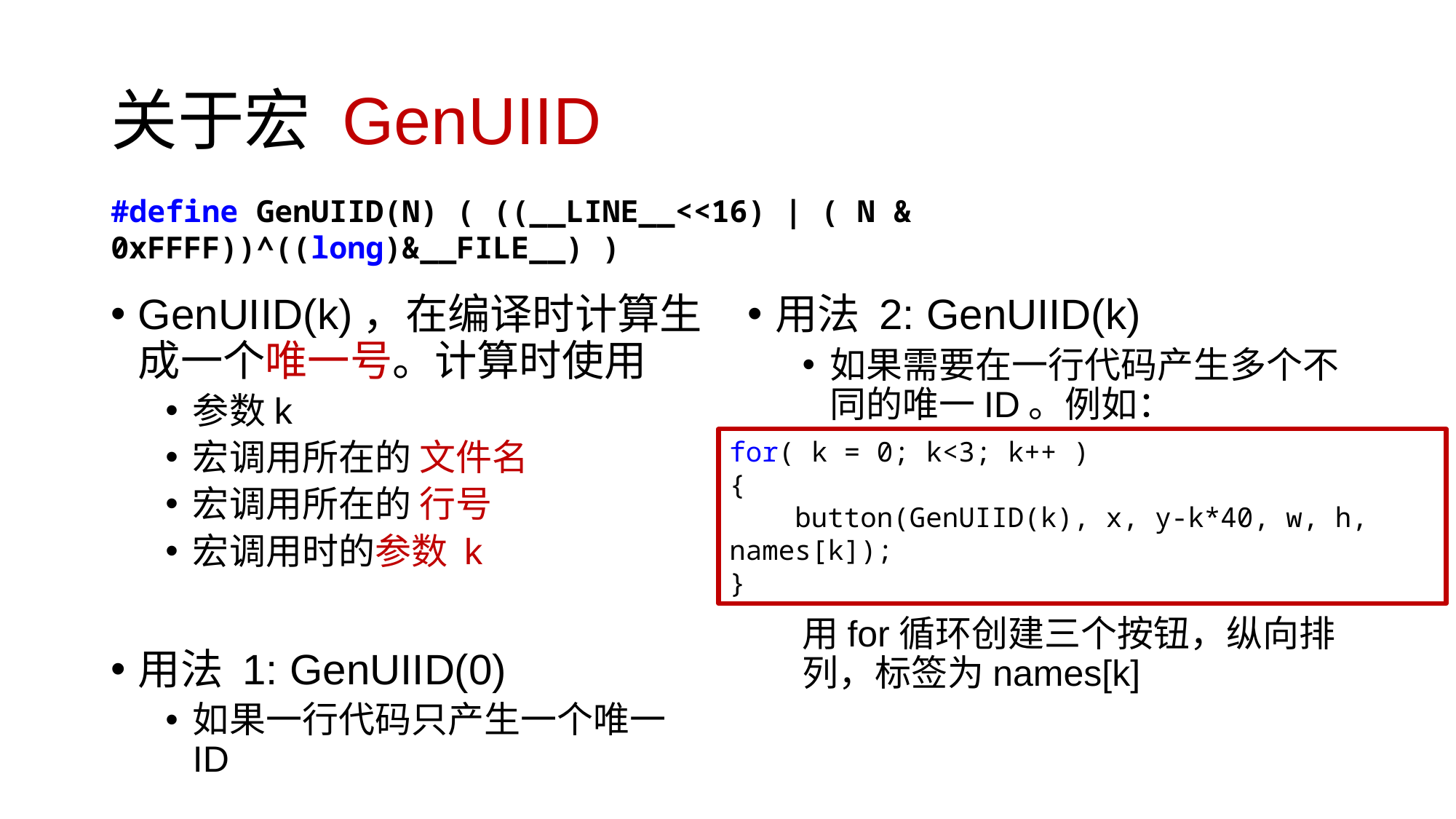

# 关于宏 GenUIID
#define GenUIID(N) ( ((__LINE__<<16) | ( N & 0xFFFF))^((long)&__FILE__) )

GenUIID(k)，在编译时计算生成一个唯一号。计算时使用
参数k
宏调用所在的 文件名
宏调用所在的 行号
宏调用时的参数 k

用法 1: GenUIID(0)
如果一行代码只产生一个唯一ID
用法 2: GenUIID(k)
如果需要在一行代码产生多个不同的唯一ID。例如：

用for循环创建三个按钮，纵向排列，标签为names[k]

for( k = 0; k<3; k++ )
{
    button(GenUIID(k), x, y-k*40, w, h, names[k]);
}